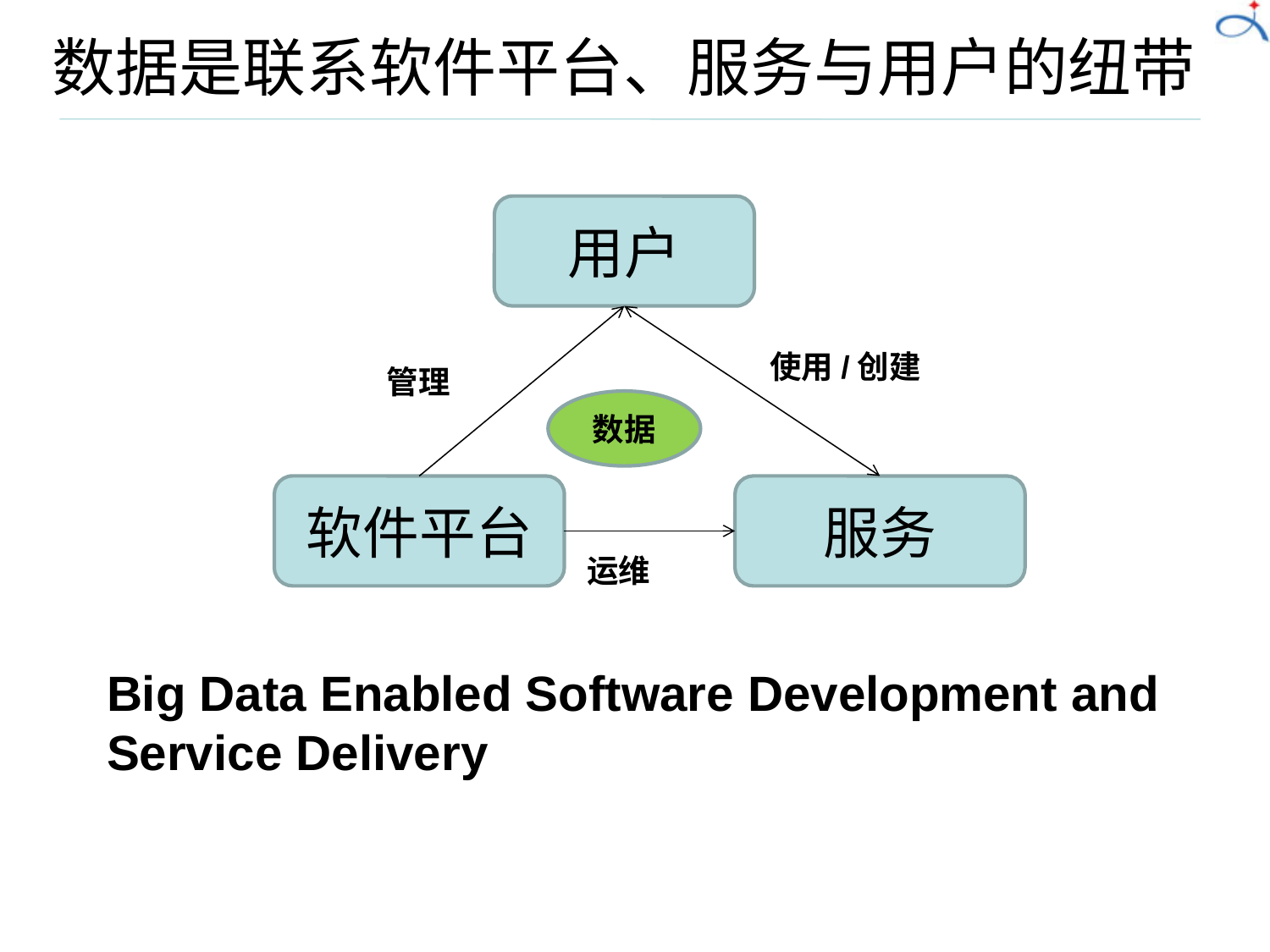

# 数据是联系软件平台、服务与用户的纽带
用户
使用/创建
管理
数据
软件平台
服务
运维
Big Data Enabled Software Development and Service Delivery